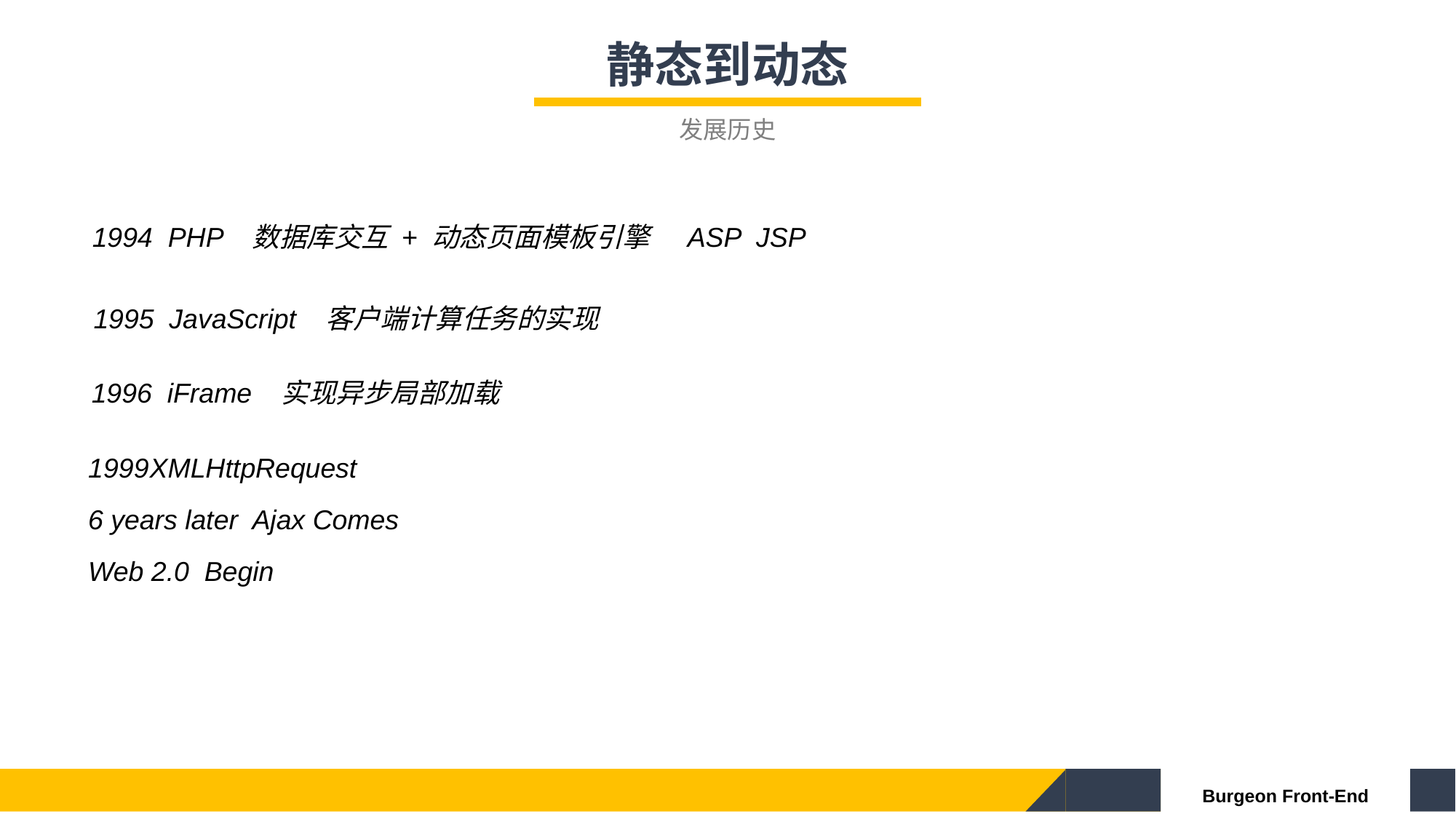

静态到动态
发展历史
1994  PHP   数据库交互 + 动态页面模板引擎     ASP  JSP
1995  JavaScript   客户端计算任务的实现
1996  iFrame   实现异步局部加载
XMLHttpRequest
6 years later  Ajax Comes
Web 2.0  Begin
Burgeon Front-End